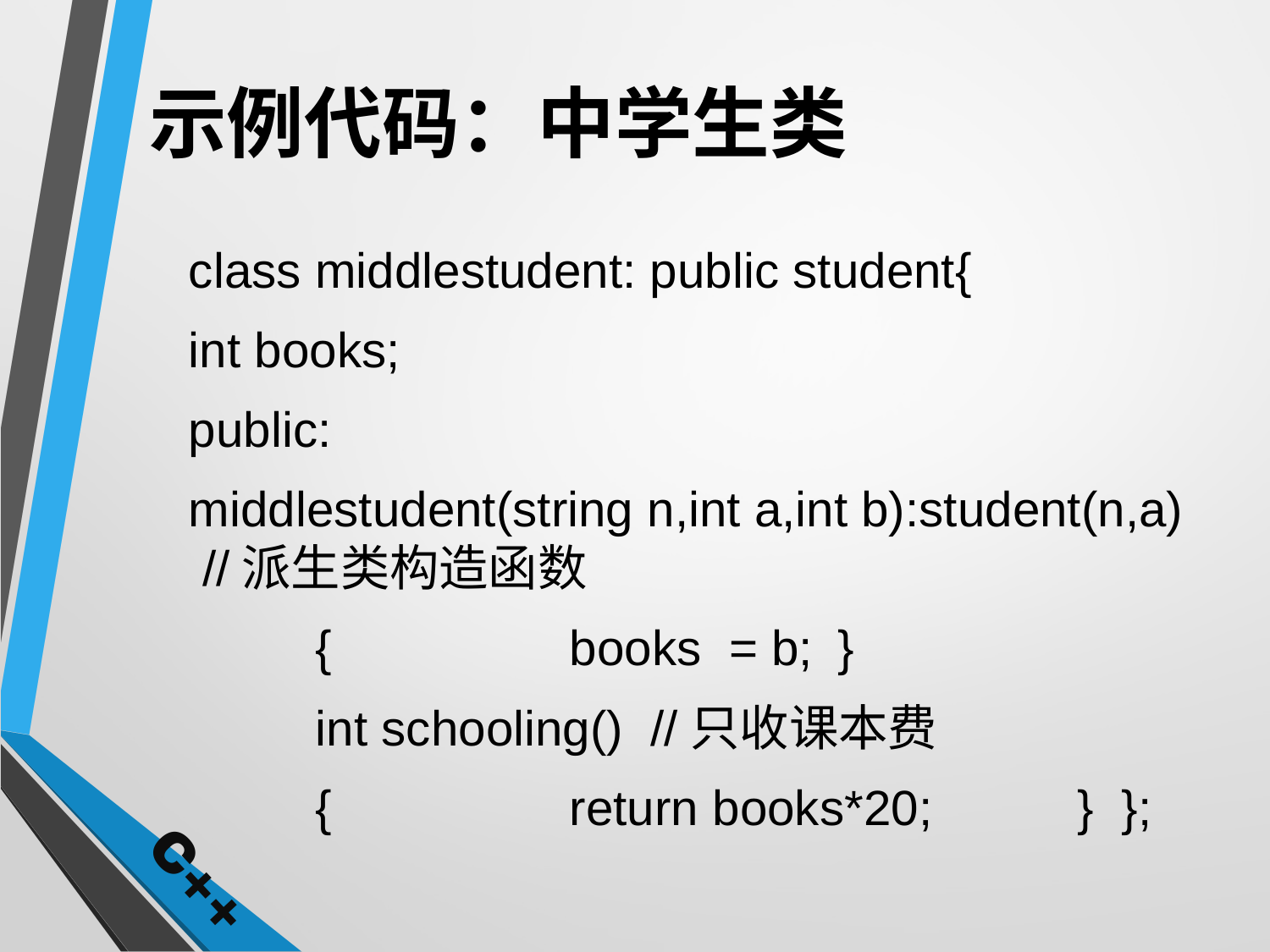

# 示例代码：中学生类
	class middlestudent: public student{
	int books;
	public:
	middlestudent(string n,int a,int b):student(n,a)  //派生类构造函数
		{		books  = b;	 }
		int schooling()  //只收课本费
		{		return books*20;		}  };